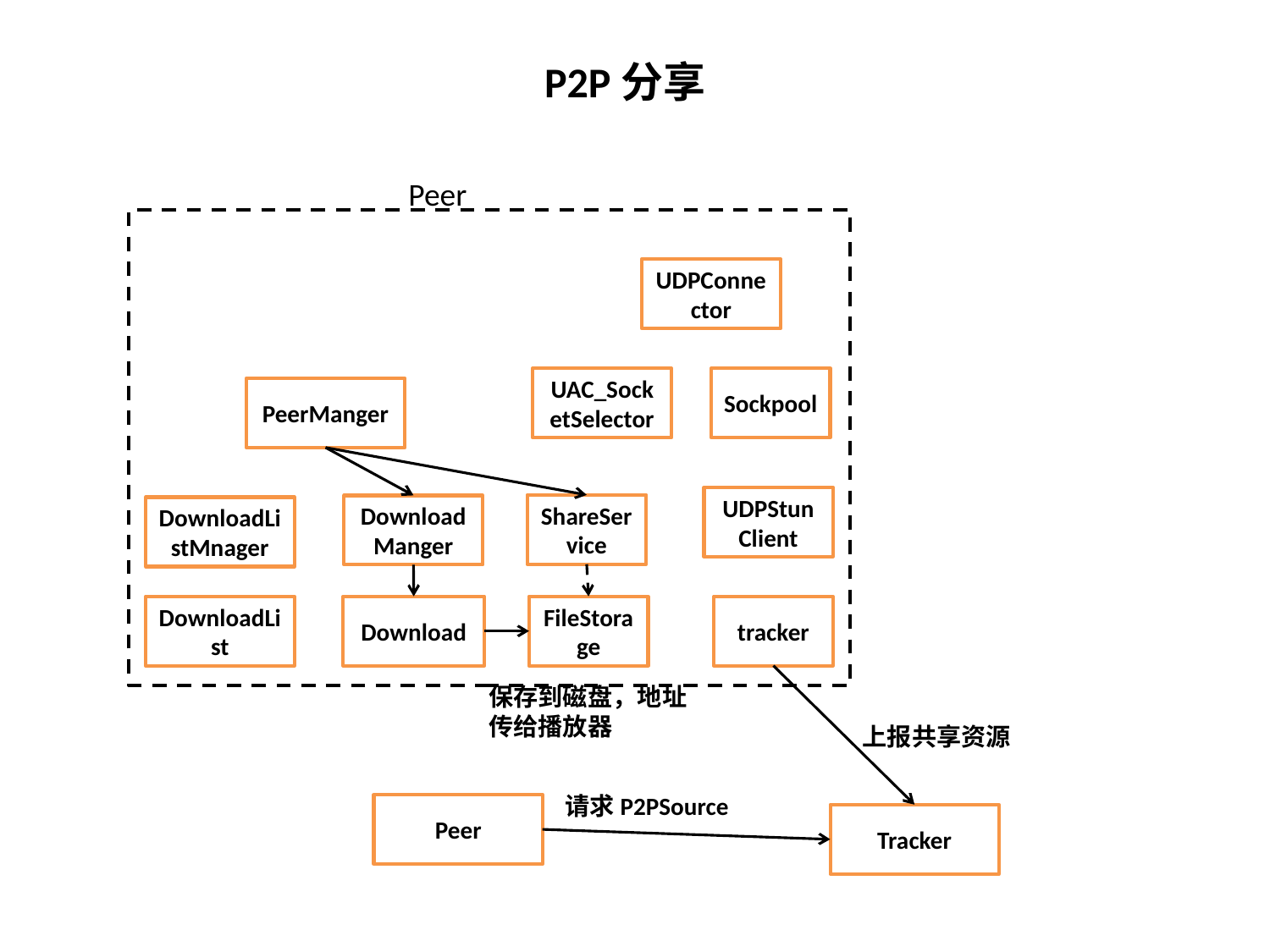

P2P分享
Peer

UDPConnector
UAC_SocketSelector
Sockpool
PeerManger
UDPStunClient
ShareService
DownloadManger
DownloadListMnager
DownloadList
Download
FileStorage
tracker
保存到磁盘，地址传给播放器
上报共享资源
请求P2PSource
Peer
Tracker